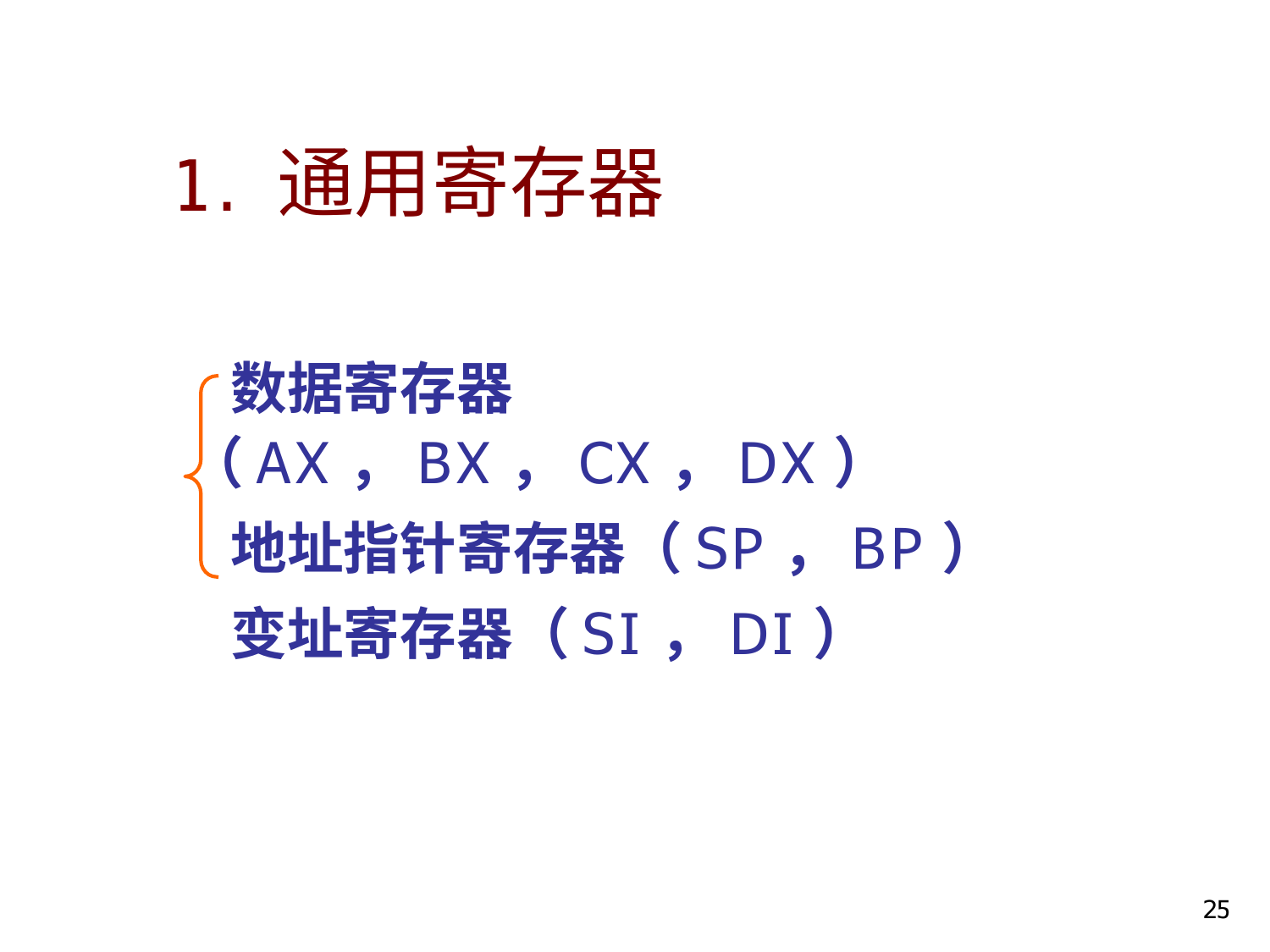

# 1. 通用寄存器
      数据寄存器（AX，BX，CX，DX）
      地址指针寄存器（SP，BP）
      变址寄存器（SI，DI）

25